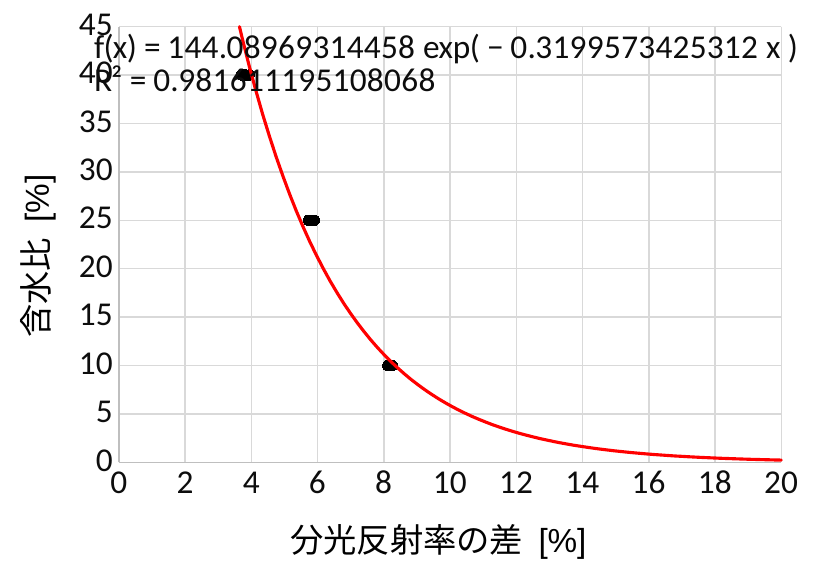

### Chart

| Category | NIR（900-1700nm） - 560 |
|---|---|
K9
含水比 [%]
分光反射率の差 [%]